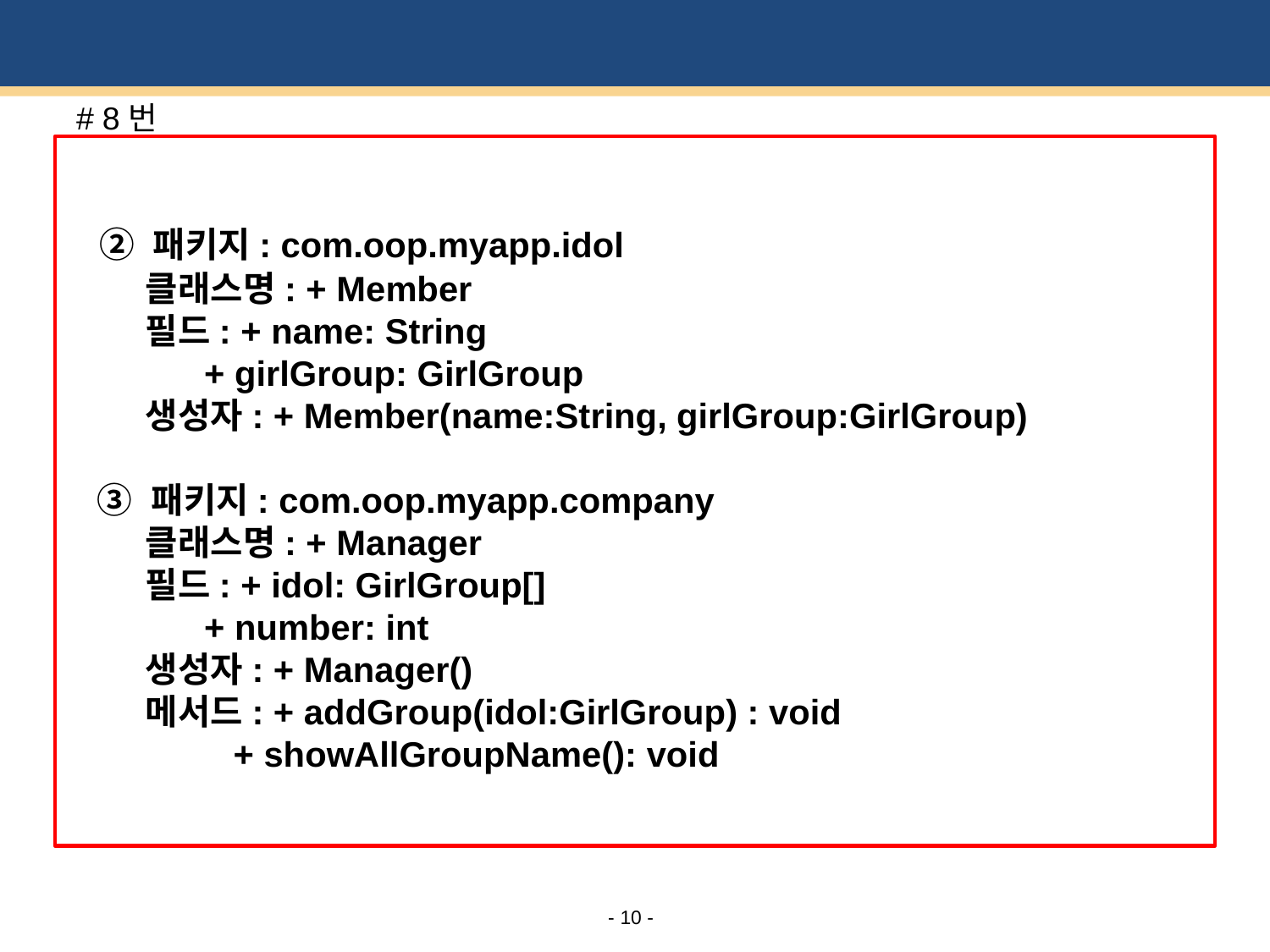

# # 8번

 ② 패키지: com.oop.myapp.idol
     클래스명: + Member
     필드: + name: String
            + girlGroup: GirlGroup
     생성자: + Member(name:String, girlGroup:GirlGroup)

 ③ 패키지: com.oop.myapp.company
     클래스명: + Manager
     필드: + idol: GirlGroup[]
            + number: int
     생성자: + Manager()
     메서드: + addGroup(idol:GirlGroup) : void
               + showAllGroupName(): void